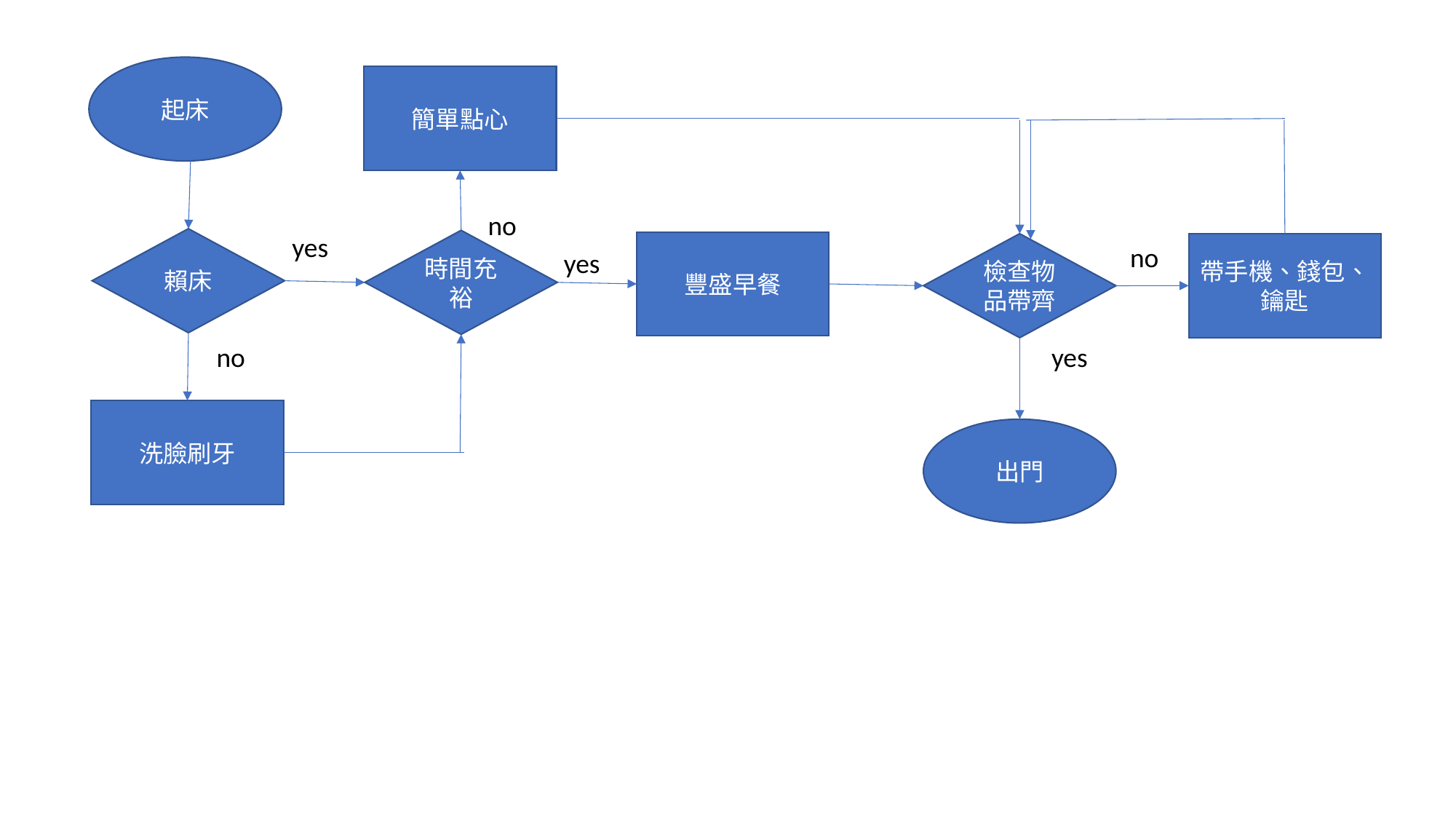

起床
簡單點心
no
yes
賴床
no
時間充裕
豐盛早餐
檢查物品帶齊
帶手機、錢包、鑰匙
no
yes
no
yes
洗臉刷牙
出門